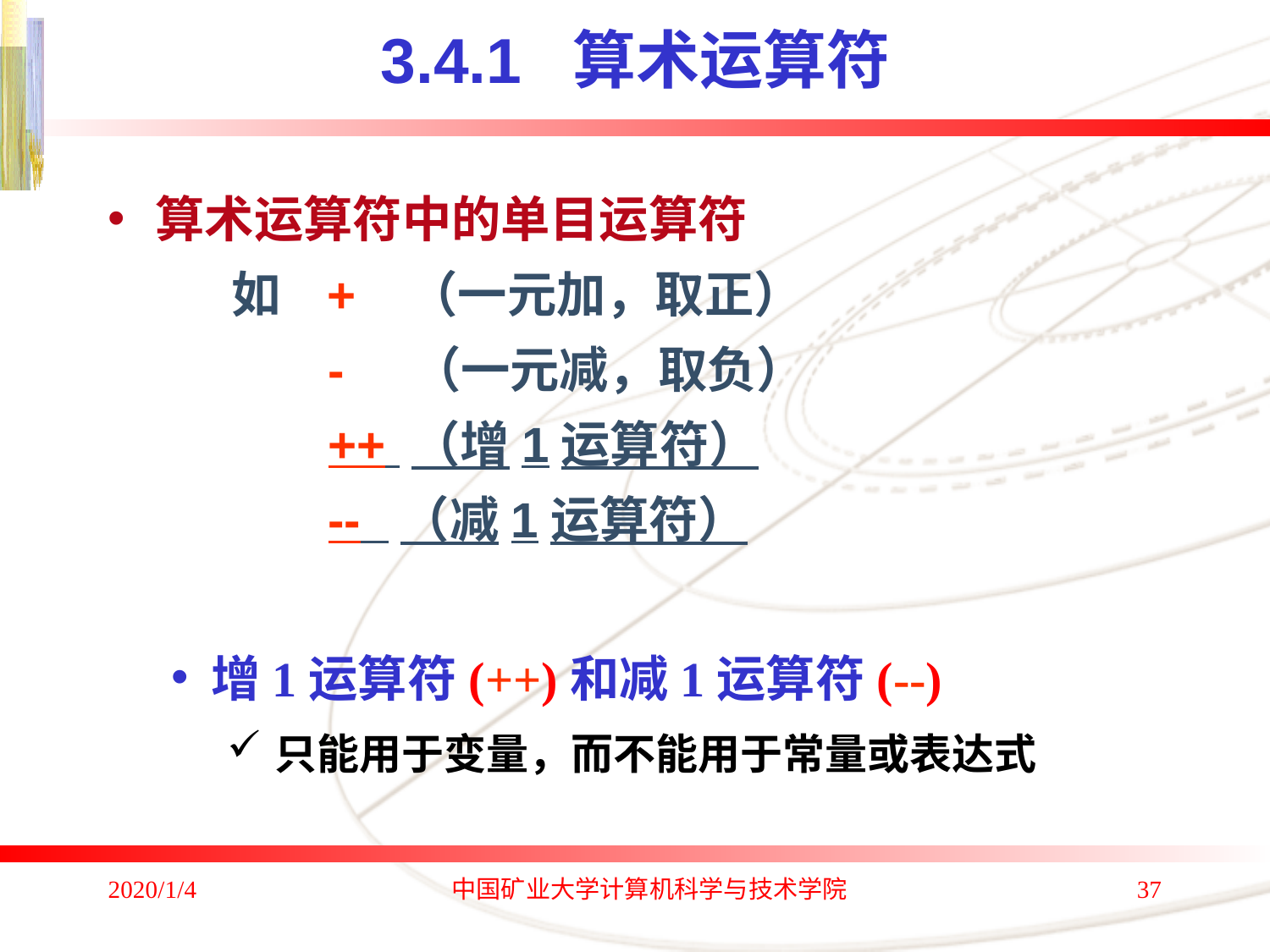

# 3.4.1  算术运算符

算术运算符中的单目运算符
          如   +   （一元加，取正）
                -    （一元减，取负）
                ++ （增1运算符）
                --  （减1运算符）

增1运算符(++)和减1运算符(--)
只能用于变量，而不能用于常量或表达式

2020/1/4
中国矿业大学计算机科学与技术学院
37